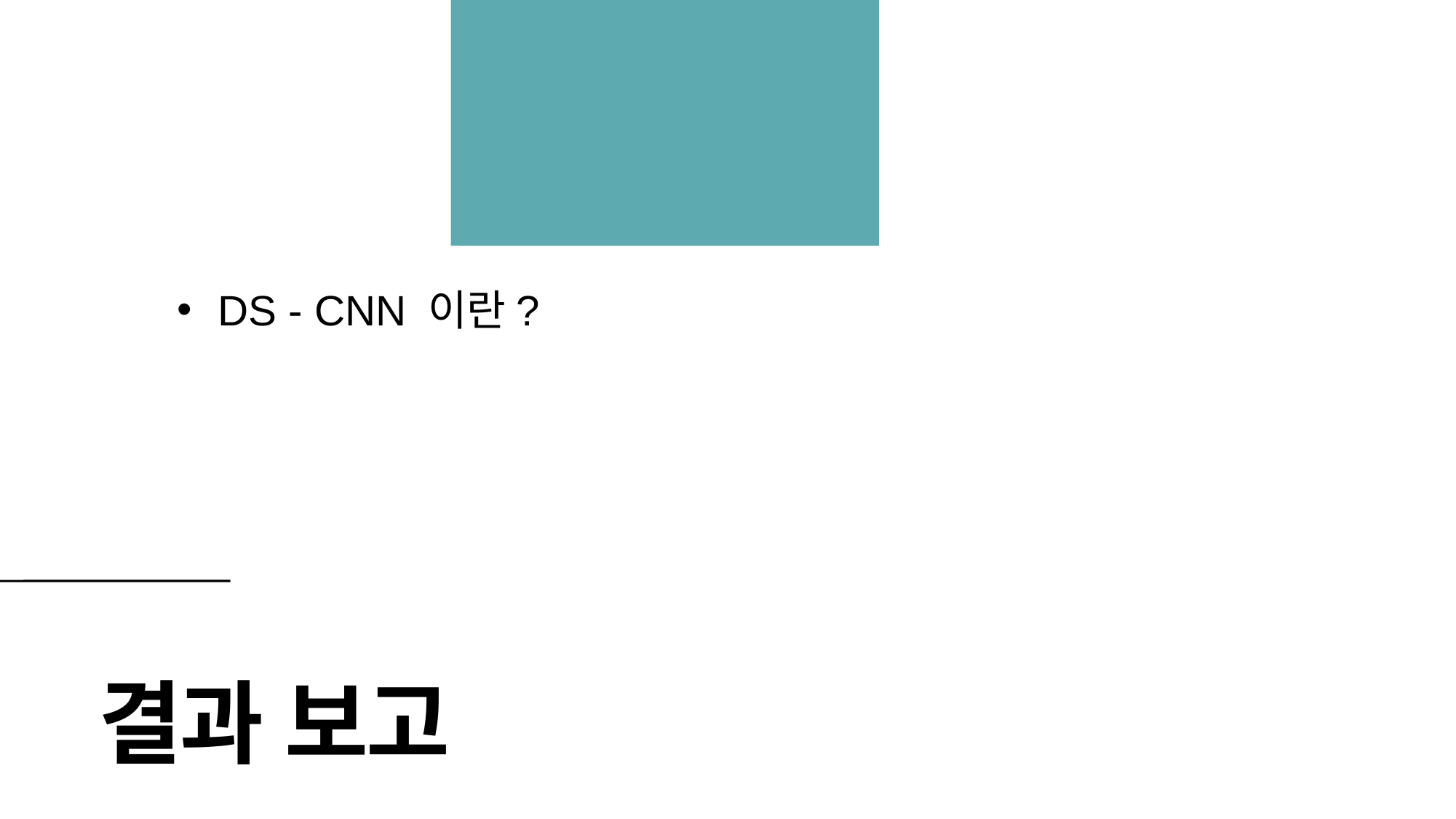

DS - CNN 이란?

# 결과 보고